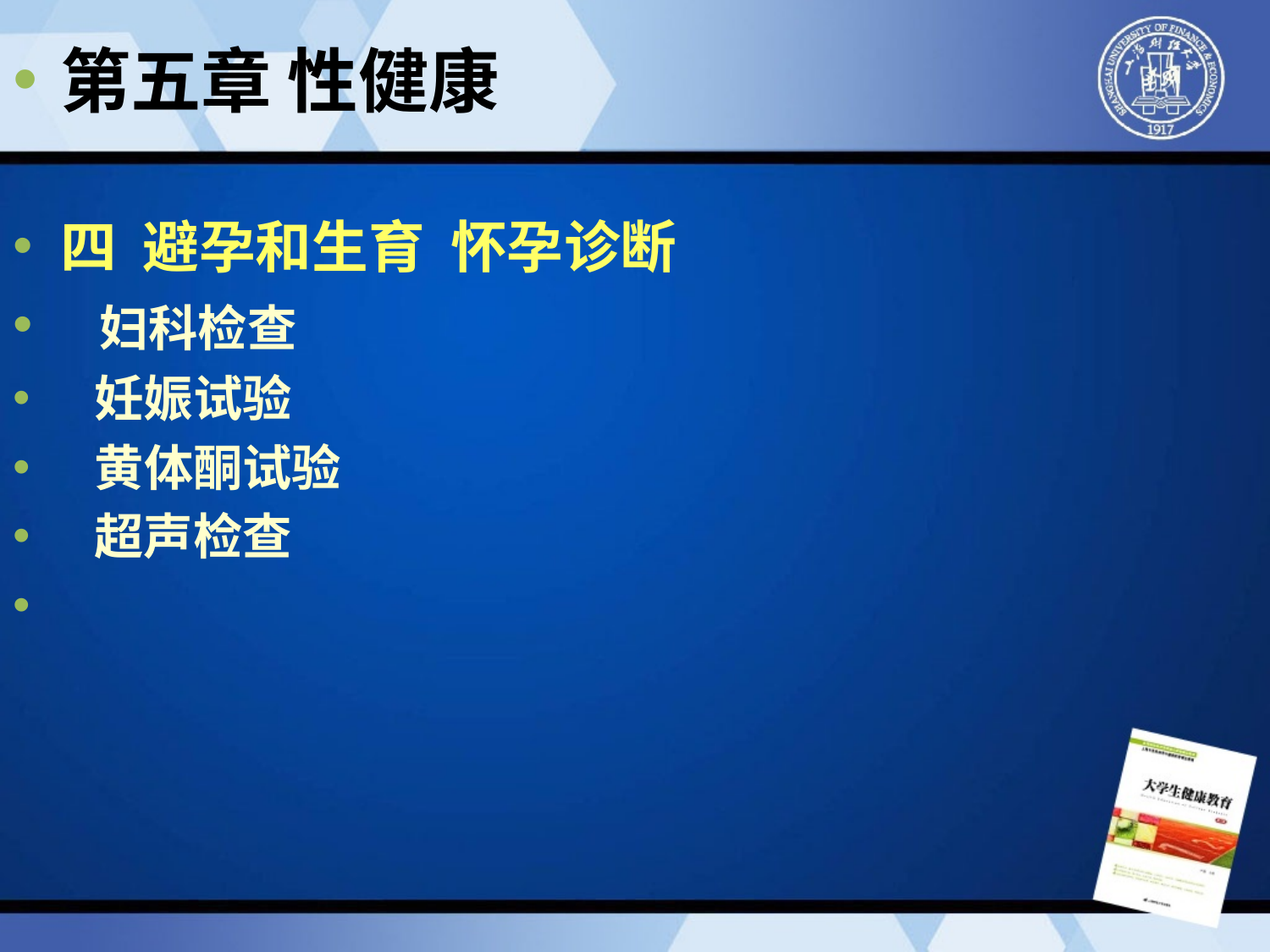

第五章 性健康

四  避孕和生育  怀孕诊断
  妇科检查
  妊娠试验
  黄体酮试验
  超声检查